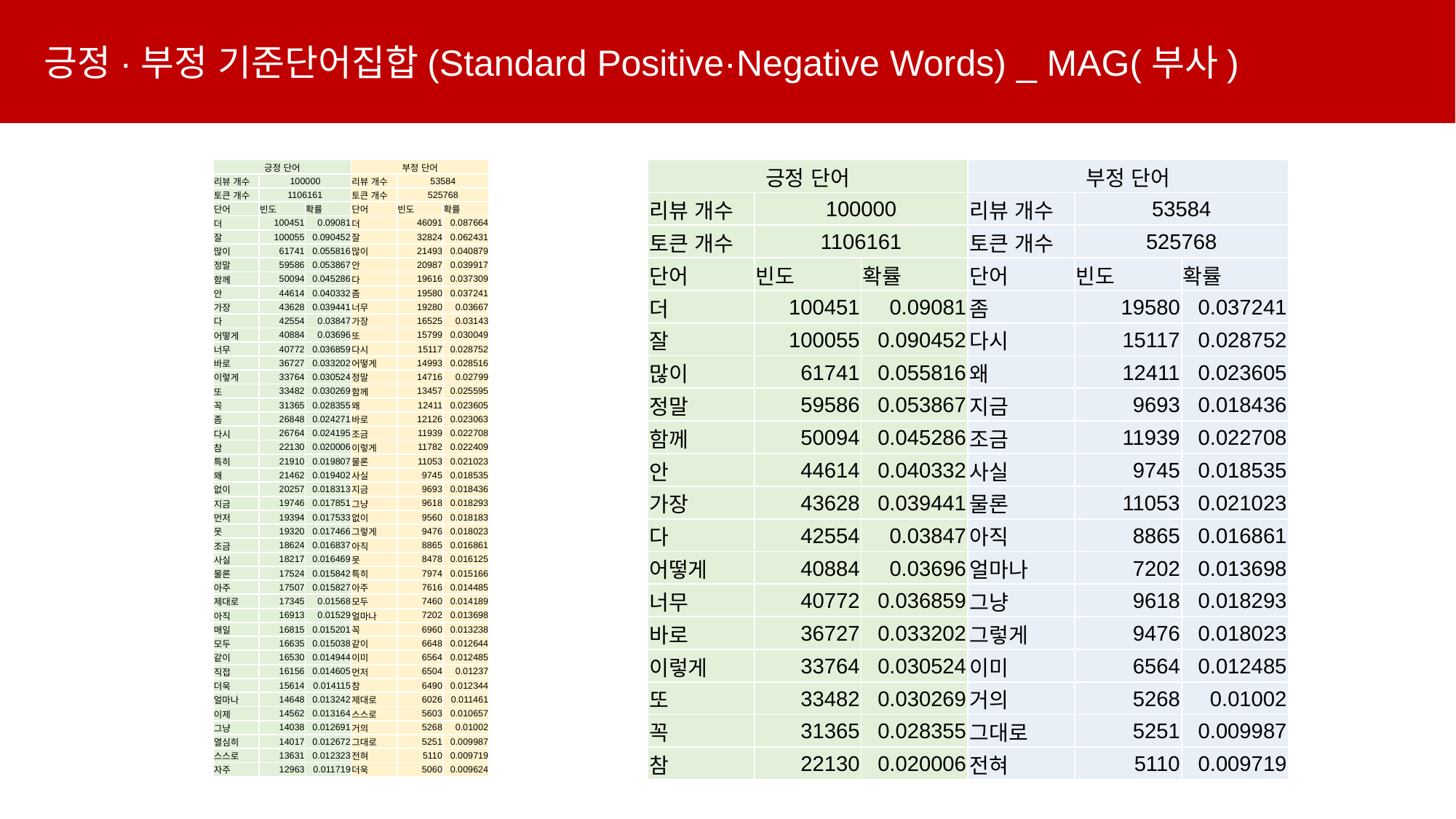

긍정·부정 기준단어집합(Standard Positive·Negative Words) _ MAG(부사)
| 긍정 단어 |  |  | 부정 단어 |  |  |
| --- | --- | --- | --- | --- | --- |
| 리뷰 개수 | 100000 |  | 리뷰 개수 | 53584 |  |
| 토큰 개수 | 1106161 |  | 토큰 개수 | 525768 |  |
| 단어 | 빈도 | 확률 | 단어 | 빈도 | 확률 |
| 더 | 100451 | 0.09081 | 더 | 46091 | 0.087664 |
| 잘 | 100055 | 0.090452 | 잘 | 32824 | 0.062431 |
| 많이 | 61741 | 0.055816 | 많이 | 21493 | 0.040879 |
| 정말 | 59586 | 0.053867 | 안 | 20987 | 0.039917 |
| 함께 | 50094 | 0.045286 | 다 | 19616 | 0.037309 |
| 안 | 44614 | 0.040332 | 좀 | 19580 | 0.037241 |
| 가장 | 43628 | 0.039441 | 너무 | 19280 | 0.03667 |
| 다 | 42554 | 0.03847 | 가장 | 16525 | 0.03143 |
| 어떻게 | 40884 | 0.03696 | 또 | 15799 | 0.030049 |
| 너무 | 40772 | 0.036859 | 다시 | 15117 | 0.028752 |
| 바로 | 36727 | 0.033202 | 어떻게 | 14993 | 0.028516 |
| 이렇게 | 33764 | 0.030524 | 정말 | 14716 | 0.02799 |
| 또 | 33482 | 0.030269 | 함께 | 13457 | 0.025595 |
| 꼭 | 31365 | 0.028355 | 왜 | 12411 | 0.023605 |
| 좀 | 26848 | 0.024271 | 바로 | 12126 | 0.023063 |
| 다시 | 26764 | 0.024195 | 조금 | 11939 | 0.022708 |
| 참 | 22130 | 0.020006 | 이렇게 | 11782 | 0.022409 |
| 특히 | 21910 | 0.019807 | 물론 | 11053 | 0.021023 |
| 왜 | 21462 | 0.019402 | 사실 | 9745 | 0.018535 |
| 없이 | 20257 | 0.018313 | 지금 | 9693 | 0.018436 |
| 지금 | 19746 | 0.017851 | 그냥 | 9618 | 0.018293 |
| 먼저 | 19394 | 0.017533 | 없이 | 9560 | 0.018183 |
| 못 | 19320 | 0.017466 | 그렇게 | 9476 | 0.018023 |
| 조금 | 18624 | 0.016837 | 아직 | 8865 | 0.016861 |
| 사실 | 18217 | 0.016469 | 못 | 8478 | 0.016125 |
| 물론 | 17524 | 0.015842 | 특히 | 7974 | 0.015166 |
| 아주 | 17507 | 0.015827 | 아주 | 7616 | 0.014485 |
| 제대로 | 17345 | 0.01568 | 모두 | 7460 | 0.014189 |
| 아직 | 16913 | 0.01529 | 얼마나 | 7202 | 0.013698 |
| 매일 | 16815 | 0.015201 | 꼭 | 6960 | 0.013238 |
| 모두 | 16635 | 0.015038 | 같이 | 6648 | 0.012644 |
| 같이 | 16530 | 0.014944 | 이미 | 6564 | 0.012485 |
| 직접 | 16156 | 0.014605 | 먼저 | 6504 | 0.01237 |
| 더욱 | 15614 | 0.014115 | 참 | 6490 | 0.012344 |
| 얼마나 | 14648 | 0.013242 | 제대로 | 6026 | 0.011461 |
| 이제 | 14562 | 0.013164 | 스스로 | 5603 | 0.010657 |
| 그냥 | 14038 | 0.012691 | 거의 | 5268 | 0.01002 |
| 열심히 | 14017 | 0.012672 | 그대로 | 5251 | 0.009987 |
| 스스로 | 13631 | 0.012323 | 전혀 | 5110 | 0.009719 |
| 자주 | 12963 | 0.011719 | 더욱 | 5060 | 0.009624 |
| 긍정 단어 |  |  | 부정 단어 |  |  |
| --- | --- | --- | --- | --- | --- |
| 리뷰 개수 | 100000 |  | 리뷰 개수 | 53584 |  |
| 토큰 개수 | 1106161 |  | 토큰 개수 | 525768 |  |
| 단어 | 빈도 | 확률 | 단어 | 빈도 | 확률 |
| 더 | 100451 | 0.09081 | 좀 | 19580 | 0.037241 |
| 잘 | 100055 | 0.090452 | 다시 | 15117 | 0.028752 |
| 많이 | 61741 | 0.055816 | 왜 | 12411 | 0.023605 |
| 정말 | 59586 | 0.053867 | 지금 | 9693 | 0.018436 |
| 함께 | 50094 | 0.045286 | 조금 | 11939 | 0.022708 |
| 안 | 44614 | 0.040332 | 사실 | 9745 | 0.018535 |
| 가장 | 43628 | 0.039441 | 물론 | 11053 | 0.021023 |
| 다 | 42554 | 0.03847 | 아직 | 8865 | 0.016861 |
| 어떻게 | 40884 | 0.03696 | 얼마나 | 7202 | 0.013698 |
| 너무 | 40772 | 0.036859 | 그냥 | 9618 | 0.018293 |
| 바로 | 36727 | 0.033202 | 그렇게 | 9476 | 0.018023 |
| 이렇게 | 33764 | 0.030524 | 이미 | 6564 | 0.012485 |
| 또 | 33482 | 0.030269 | 거의 | 5268 | 0.01002 |
| 꼭 | 31365 | 0.028355 | 그대로 | 5251 | 0.009987 |
| 참 | 22130 | 0.020006 | 전혀 | 5110 | 0.009719 |